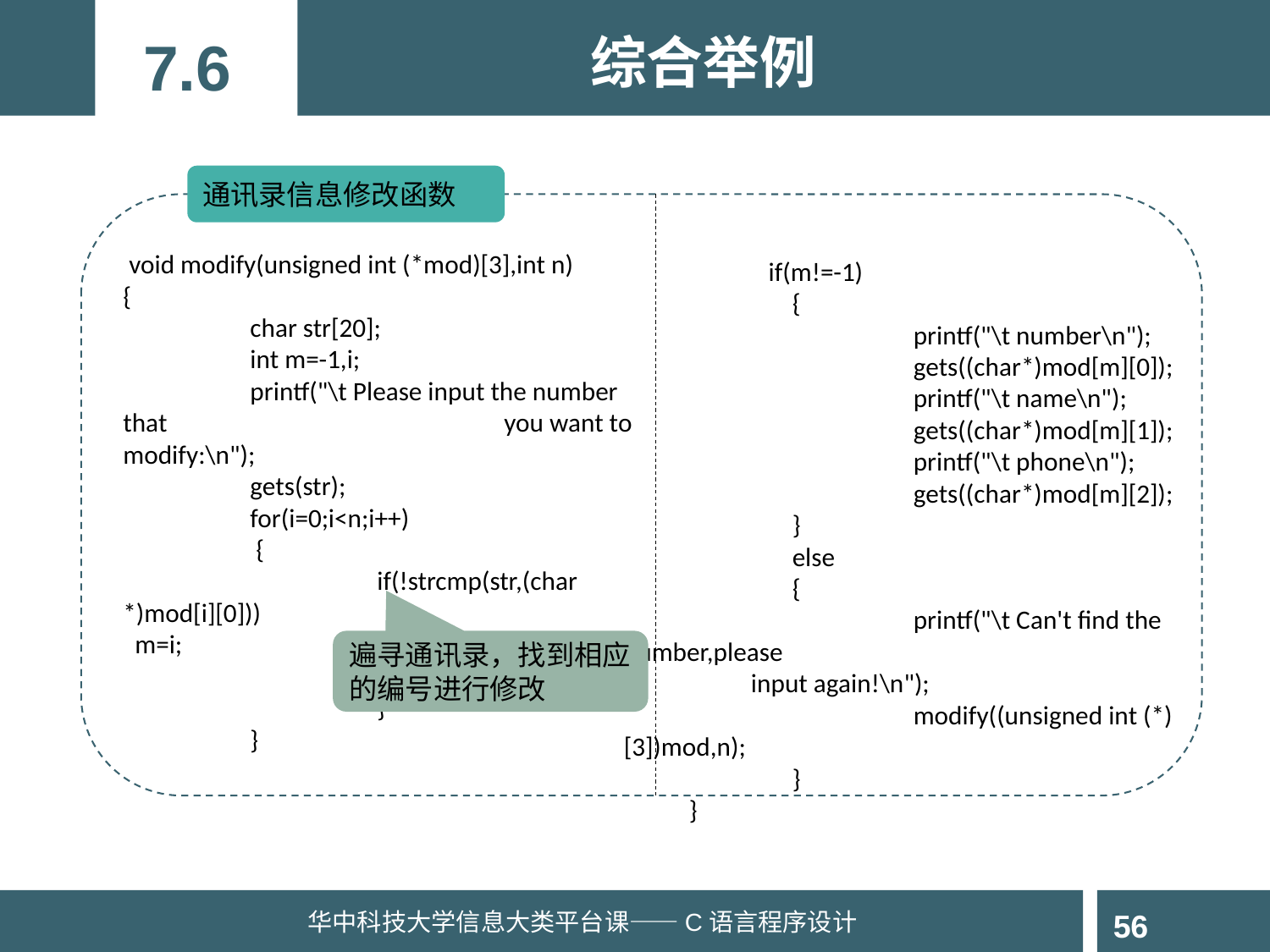

综合举例
7.6
通讯录信息修改函数

 void modify(unsigned int (*mod)[3],int n)
{
	char str[20];
	int m=-1,i;
	printf("\t Please input the number that 			you want to modify:\n");
	gets(str);
	for(i=0;i<n;i++)
	 {
		if(!strcmp(str,(char *)mod[i][0])) 			     m=i;
		     break;
		}
	}
 	   if(m!=-1)
	       {
		      printf("\t number\n");
		      gets((char*)mod[m][0]);
		      printf("\t name\n");
		      gets((char*)mod[m][1]);
		      printf("\t phone\n");
		      gets((char*)mod[m][2]);
	       }
	       else
	       {
		      printf("\t Can't find the number,please 				input again!\n");
		      modify((unsigned int (*)[3])mod,n);
	       }
           }
遍寻通讯录，找到相应的编号进行修改